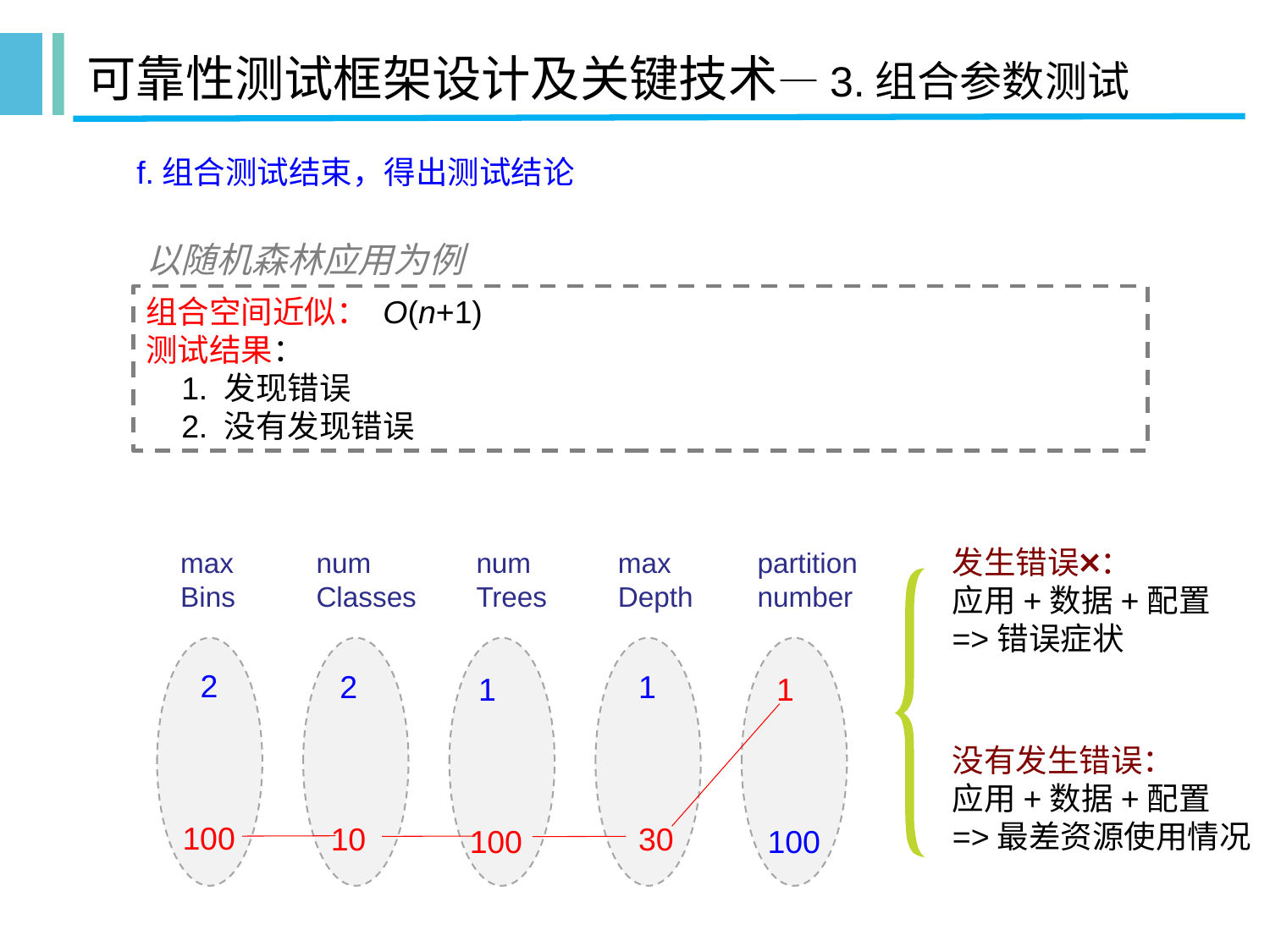

可靠性测试框架设计及关键技术—3.组合参数测试
f.组合测试结束，得出测试结论
以随机森林应用为例
组合空间近似： O(n+1)
测试结果：
    1. 发现错误
    2. 没有发现错误
发生错误❌：
应用+数据+配置
=>错误症状

没有发生错误：
应用+数据+配置
=>最差资源使用情况
max
Bins
num
Classes
num
Trees
max
Depth
partition number

  2

100
 2

10
1

30
 1

100
 1

100